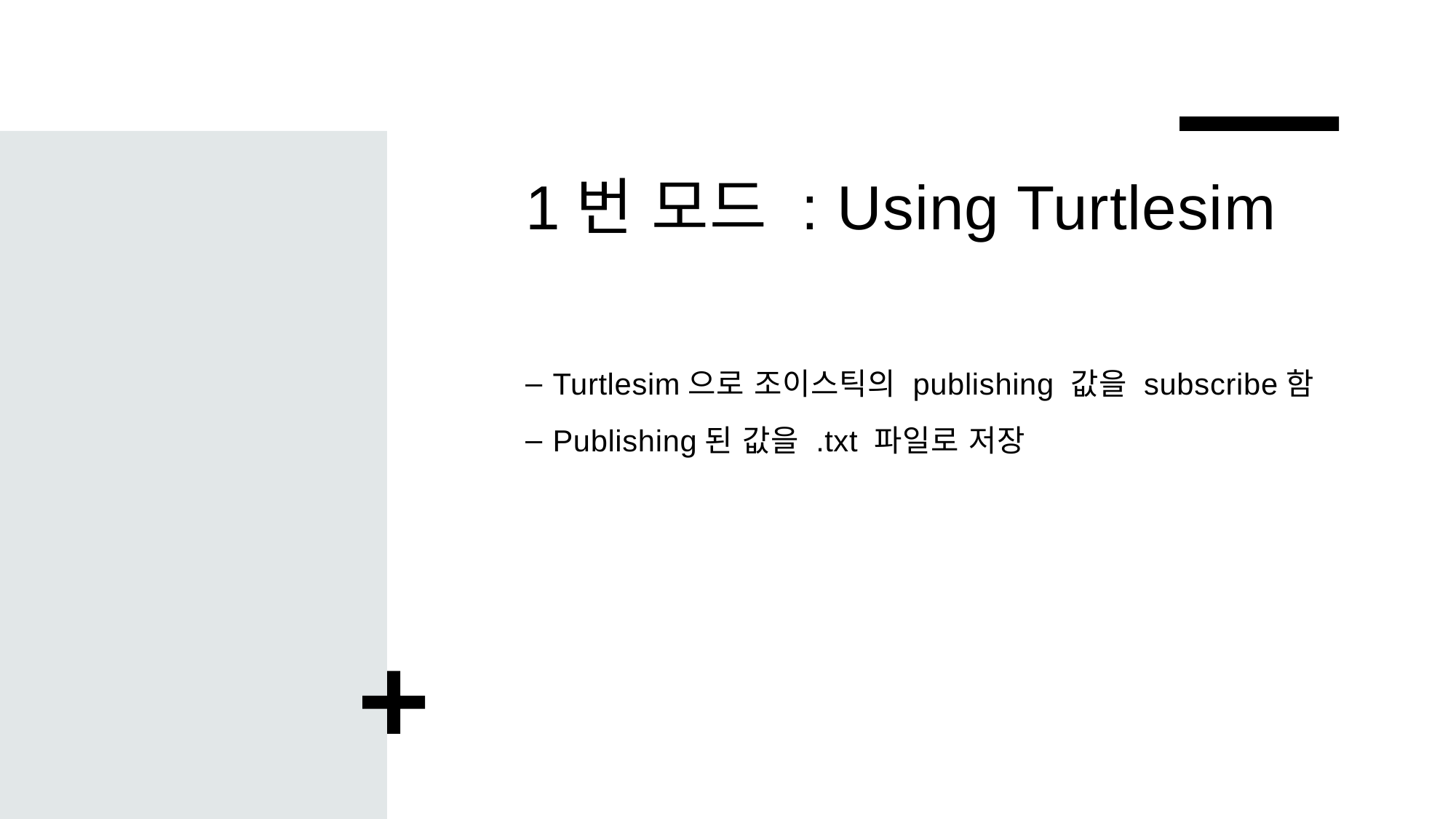

# 1번 모드 : Using Turtlesim
Turtlesim으로 조이스틱의 publishing 값을 subscribe함
Publishing된 값을 .txt 파일로 저장